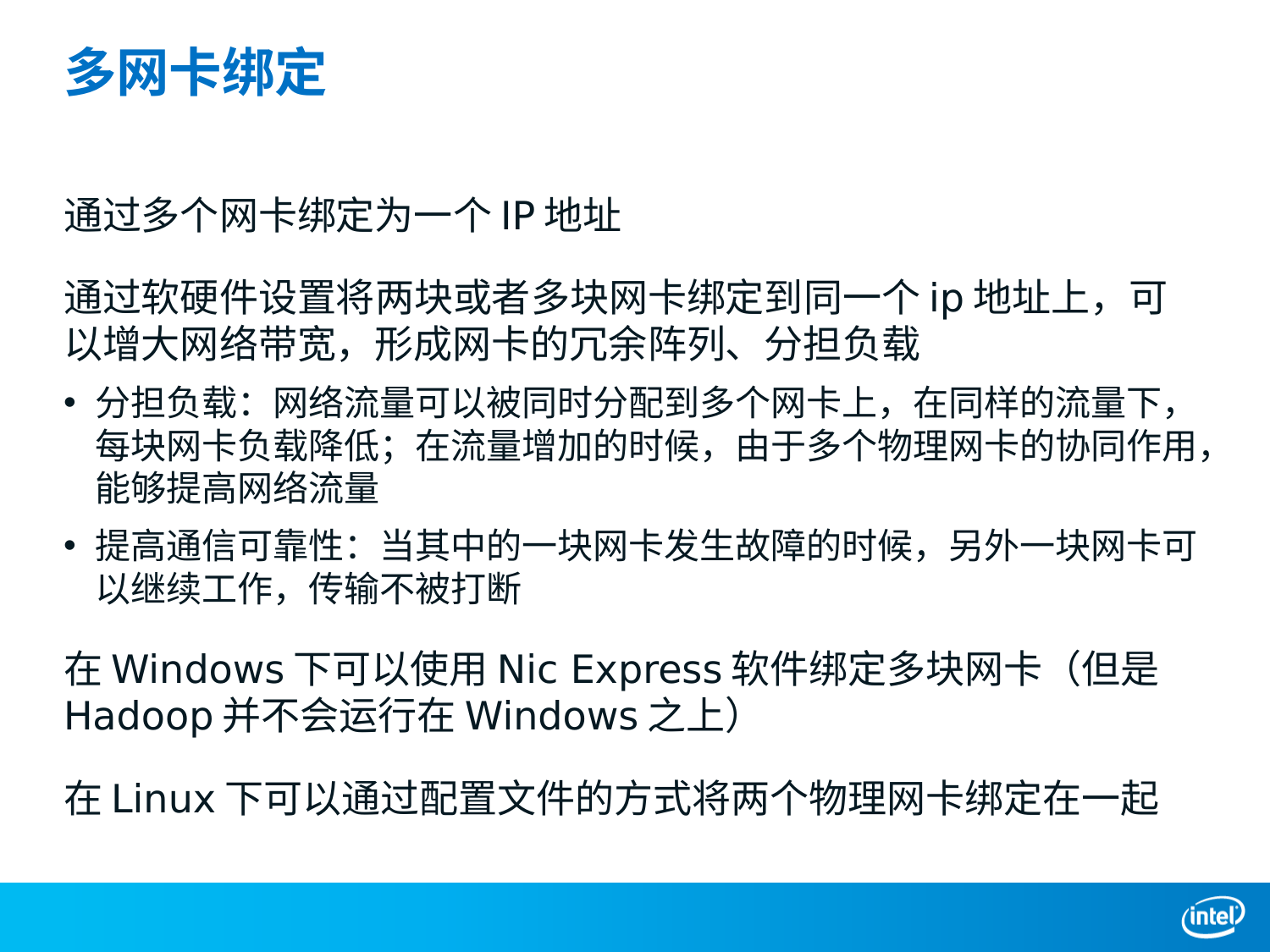

# 多网卡绑定
通过多个网卡绑定为一个IP地址
通过软硬件设置将两块或者多块网卡绑定到同一个ip地址上，可以增大网络带宽，形成网卡的冗余阵列、分担负载
分担负载：网络流量可以被同时分配到多个网卡上，在同样的流量下，每块网卡负载降低；在流量增加的时候，由于多个物理网卡的协同作用，能够提高网络流量
提高通信可靠性：当其中的一块网卡发生故障的时候，另外一块网卡可以继续工作，传输不被打断
在Windows下可以使用Nic Express软件绑定多块网卡（但是Hadoop并不会运行在Windows之上）
在Linux下可以通过配置文件的方式将两个物理网卡绑定在一起